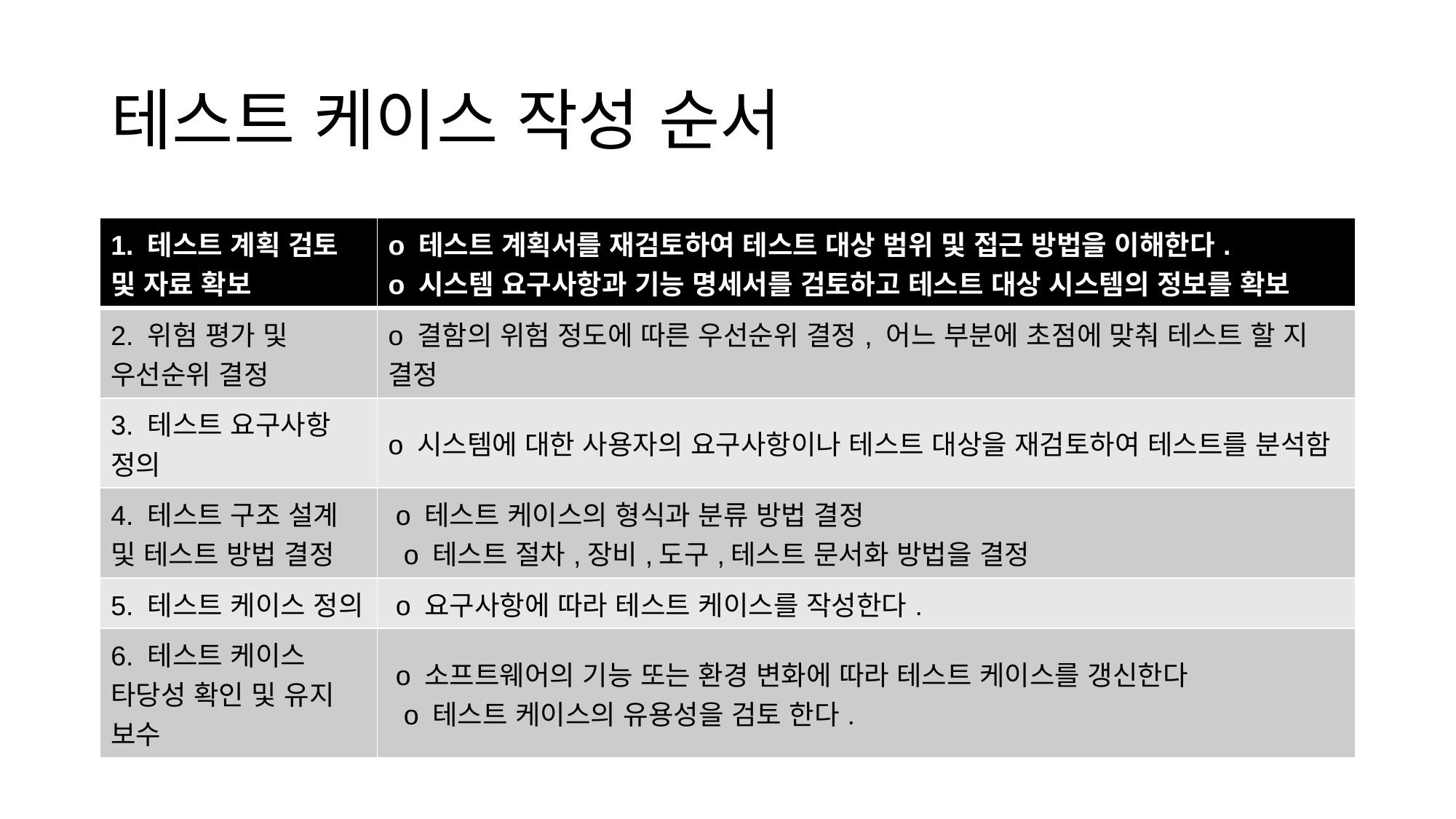

# 테스트 케이스 작성 순서
| 1. 테스트 계획 검토 및 자료 확보 | o 테스트 계획서를 재검토하여 테스트 대상 범위 및 접근 방법을 이해한다. o 시스템 요구사항과 기능 명세서를 검토하고 테스트 대상 시스템의 정보를 확보 |
| --- | --- |
| 2. 위험 평가 및 우선순위 결정 | o 결함의 위험 정도에 따른 우선순위 결정, 어느 부분에 초점에 맞춰 테스트 할 지 결정 |
| 3. 테스트 요구사항 정의 | o 시스템에 대한 사용자의 요구사항이나 테스트 대상을 재검토하여 테스트를 분석함 |
| 4. 테스트 구조 설계 및 테스트 방법 결정 | o 테스트 케이스의 형식과 분류 방법 결정  o 테스트 절차,장비,도구,테스트 문서화 방법을 결정 |
| 5. 테스트 케이스 정의 | o 요구사항에 따라 테스트 케이스를 작성한다. |
| 6. 테스트 케이스 타당성 확인 및 유지 보수 | o 소프트웨어의 기능 또는 환경 변화에 따라 테스트 케이스를 갱신한다  o 테스트 케이스의 유용성을 검토 한다. |